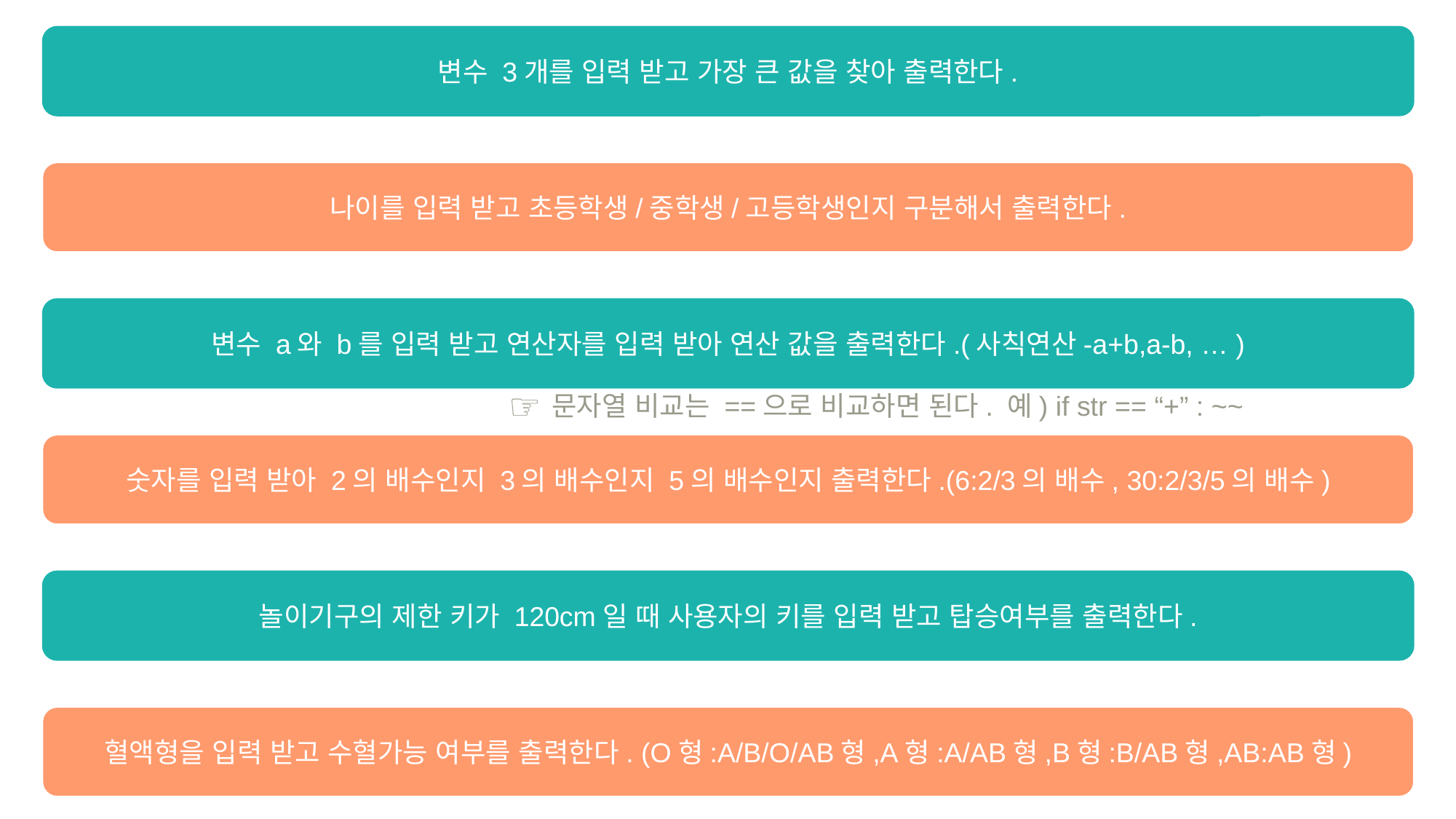

변수 3개를 입력 받고 가장 큰 값을 찾아 출력한다.
나이를 입력 받고 초등학생/중학생/고등학생인지 구분해서 출력한다.
변수 a와 b를 입력 받고 연산자를 입력 받아 연산 값을 출력한다.(사칙연산-a+b,a-b, … )
☞
문자열 비교는 ==으로 비교하면 된다. 예) if str == “+” : ~~
숫자를 입력 받아 2의 배수인지 3의 배수인지 5의 배수인지 출력한다.(6:2/3의 배수, 30:2/3/5의 배수)
놀이기구의 제한 키가 120cm일 때 사용자의 키를 입력 받고 탑승여부를 출력한다.
혈액형을 입력 받고 수혈가능 여부를 출력한다. (O형:A/B/O/AB형,A형:A/AB형,B형:B/AB형,AB:AB형)